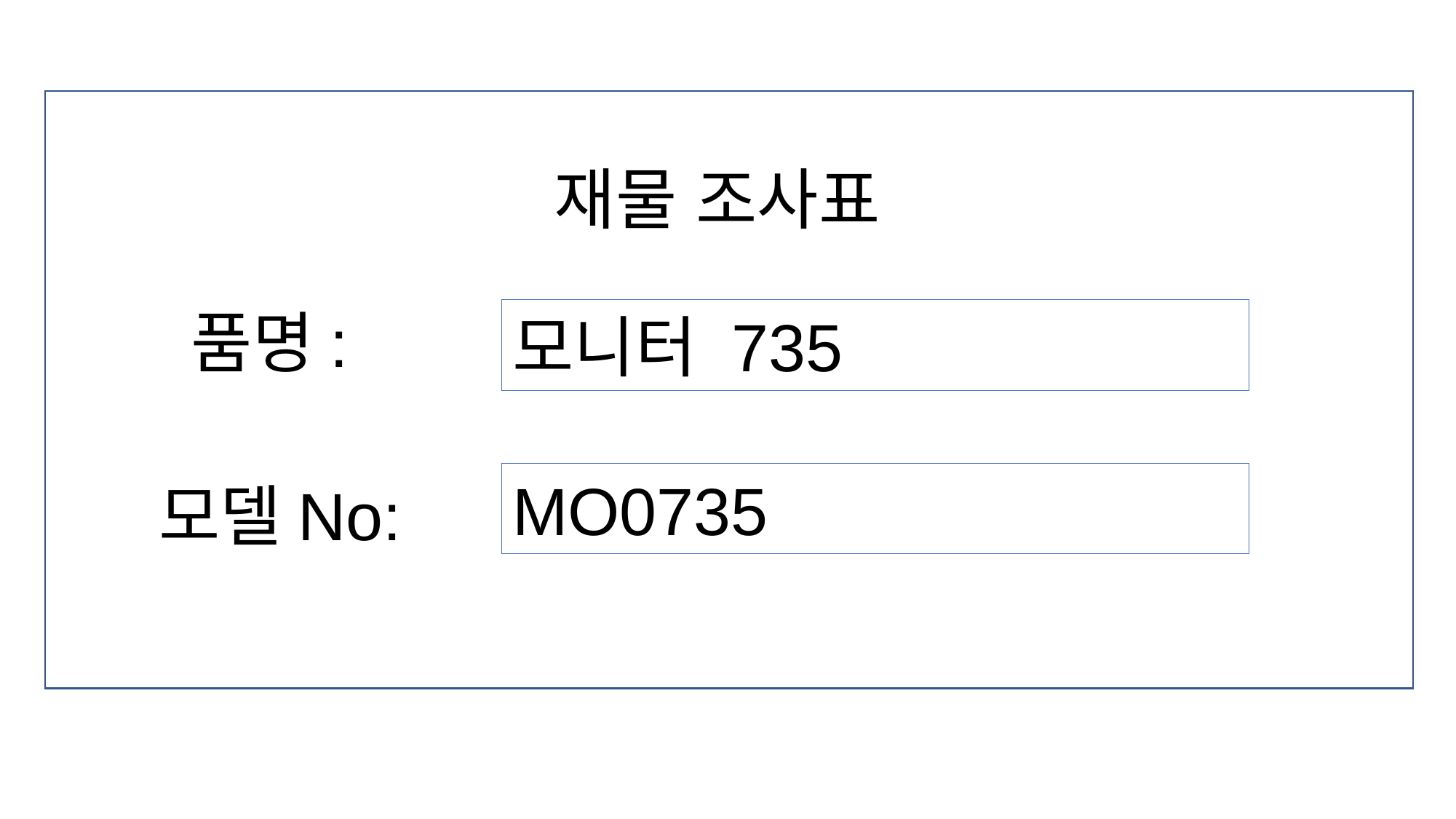

재물 조사표
품명:
모니터 735
MO0735
모델No: